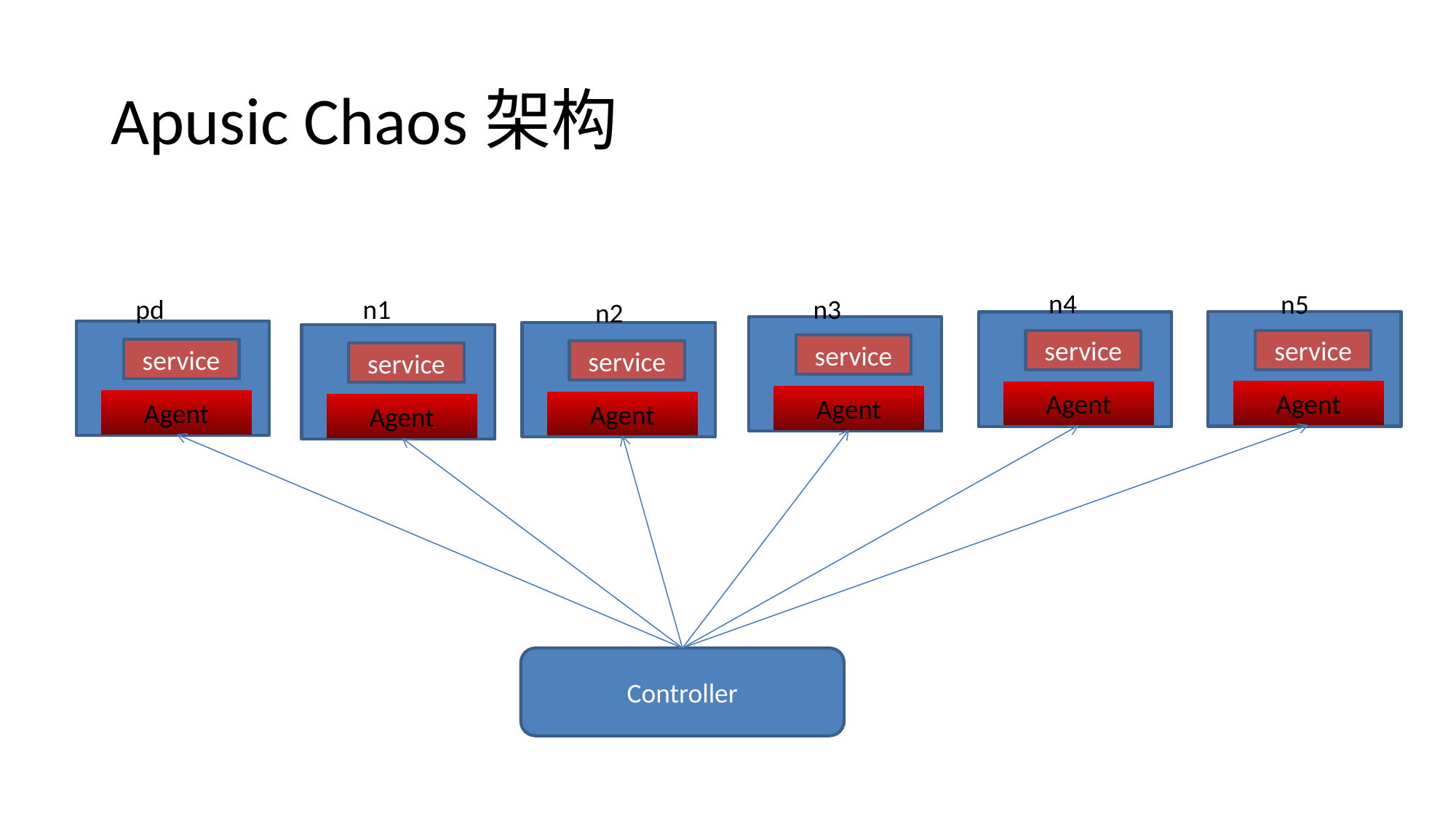

Apusic Chaos架构
n4
n5
pd
n1
n3
n2

service
service
service
service
service
service
Agent
Agent
Agent
Agent
Agent
Agent

Controller